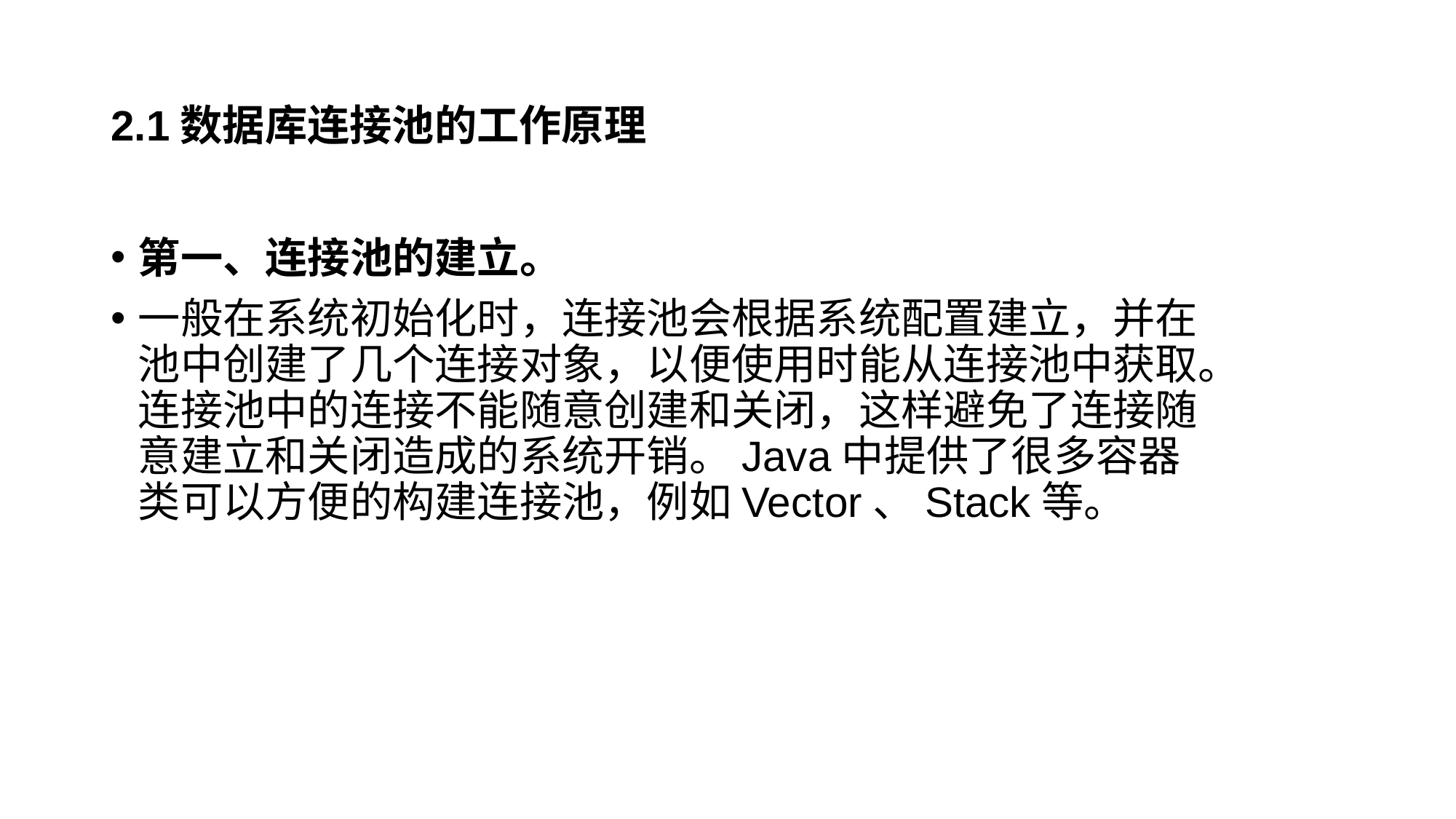

# 2.1数据库连接池的工作原理
第一、连接池的建立。
一般在系统初始化时，连接池会根据系统配置建立，并在池中创建了几个连接对象，以便使用时能从连接池中获取。连接池中的连接不能随意创建和关闭，这样避免了连接随意建立和关闭造成的系统开销。Java中提供了很多容器类可以方便的构建连接池，例如Vector、Stack等。